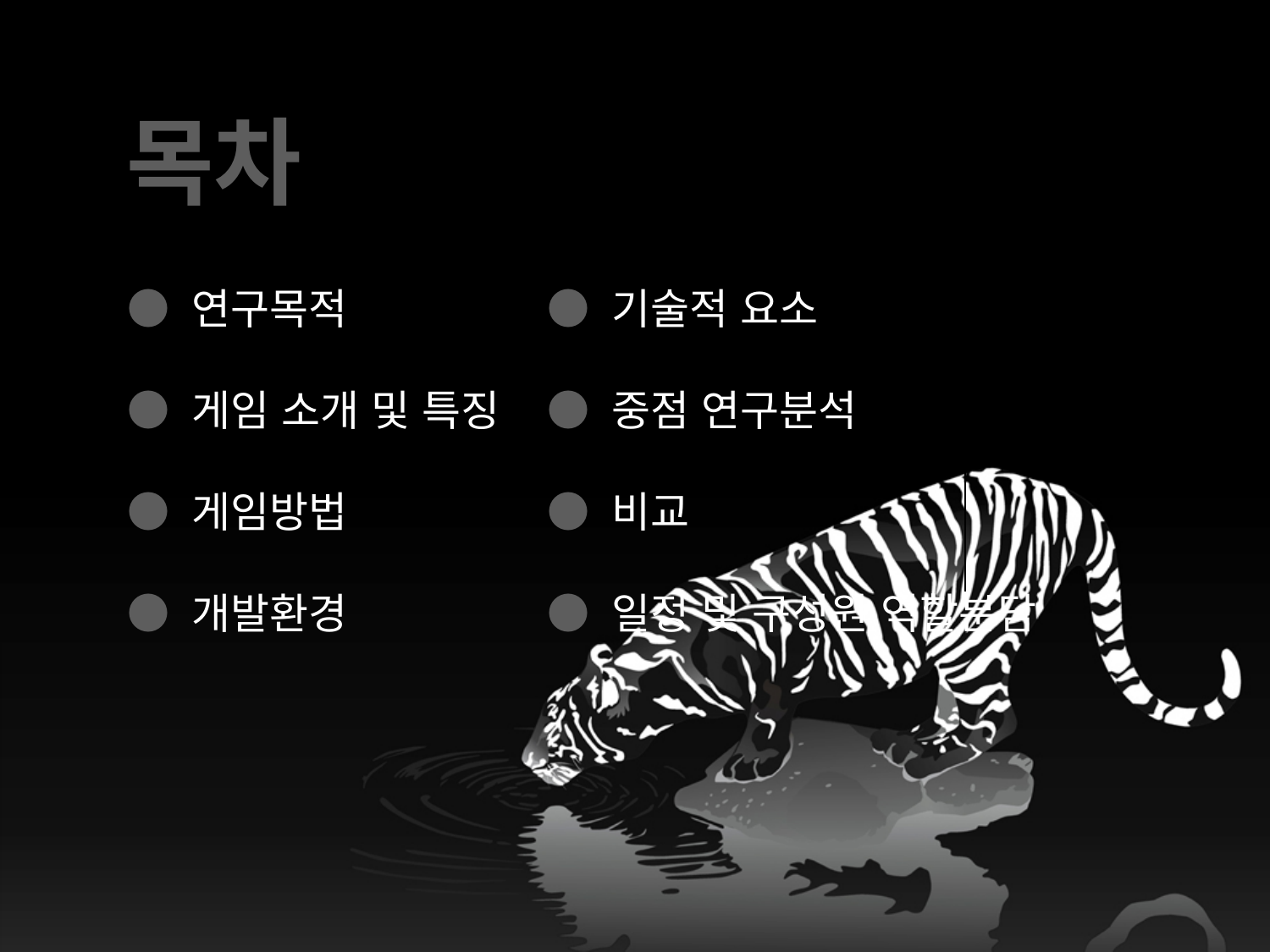

목차
● 연구목적

● 게임 소개 및 특징

● 게임방법

● 개발환경

● 기술적 요소

● 중점 연구분석

● 비교

● 일정 및 구성원 역할분담